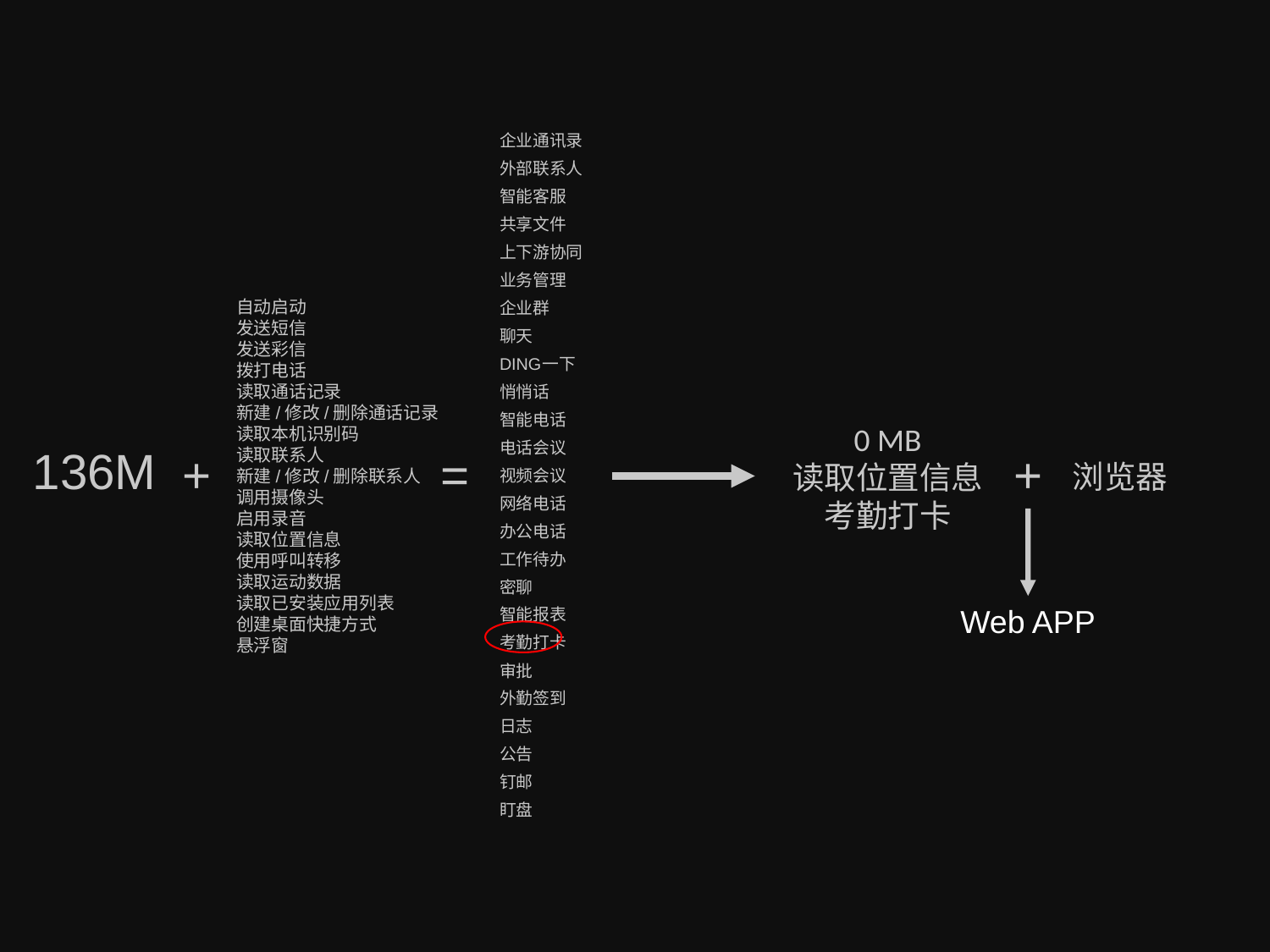

企业通讯录
外部联系人
智能客服
共享文件
上下游协同
业务管理
企业群
聊天
DING一下
悄悄话
智能电话
电话会议
视频会议
网络电话
办公电话
工作待办
密聊
智能报表
考勤打卡
审批
外勤签到
日志
公告
钉邮
盯盘
自动启动
发送短信
发送彩信
拨打电话
读取通话记录
新建/修改/删除通话记录
读取本机识别码
读取联系人
新建/修改/删除联系人
调用摄像头
启用录音
读取位置信息
使用呼叫转移
读取运动数据
读取已安装应用列表
创建桌面快捷方式
悬浮窗
0 MB
读取位置信息
考勤打卡
+
=
+
136M
浏览器
Web APP